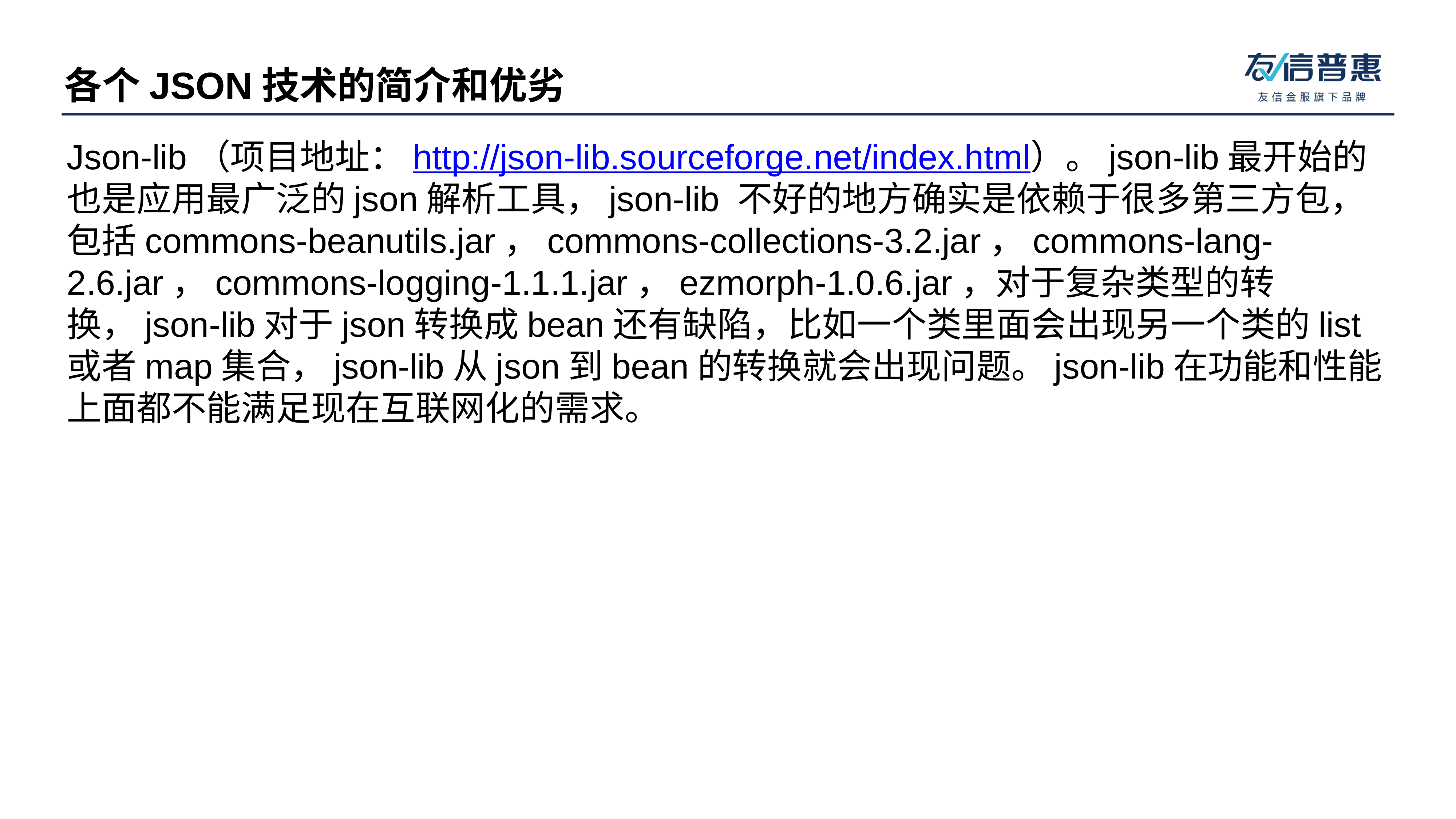

各个JSON技术的简介和优劣
Json-lib（项目地址：http://json-lib.sourceforge.net/index.html）。json-lib最开始的也是应用最广泛的json解析工具，json-lib 不好的地方确实是依赖于很多第三方包，包括commons-beanutils.jar，commons-collections-3.2.jar，commons-lang-2.6.jar，commons-logging-1.1.1.jar，ezmorph-1.0.6.jar，对于复杂类型的转换，json-lib对于json转换成bean还有缺陷，比如一个类里面会出现另一个类的list或者map集合，json-lib从json到bean的转换就会出现问题。json-lib在功能和性能上面都不能满足现在互联网化的需求。